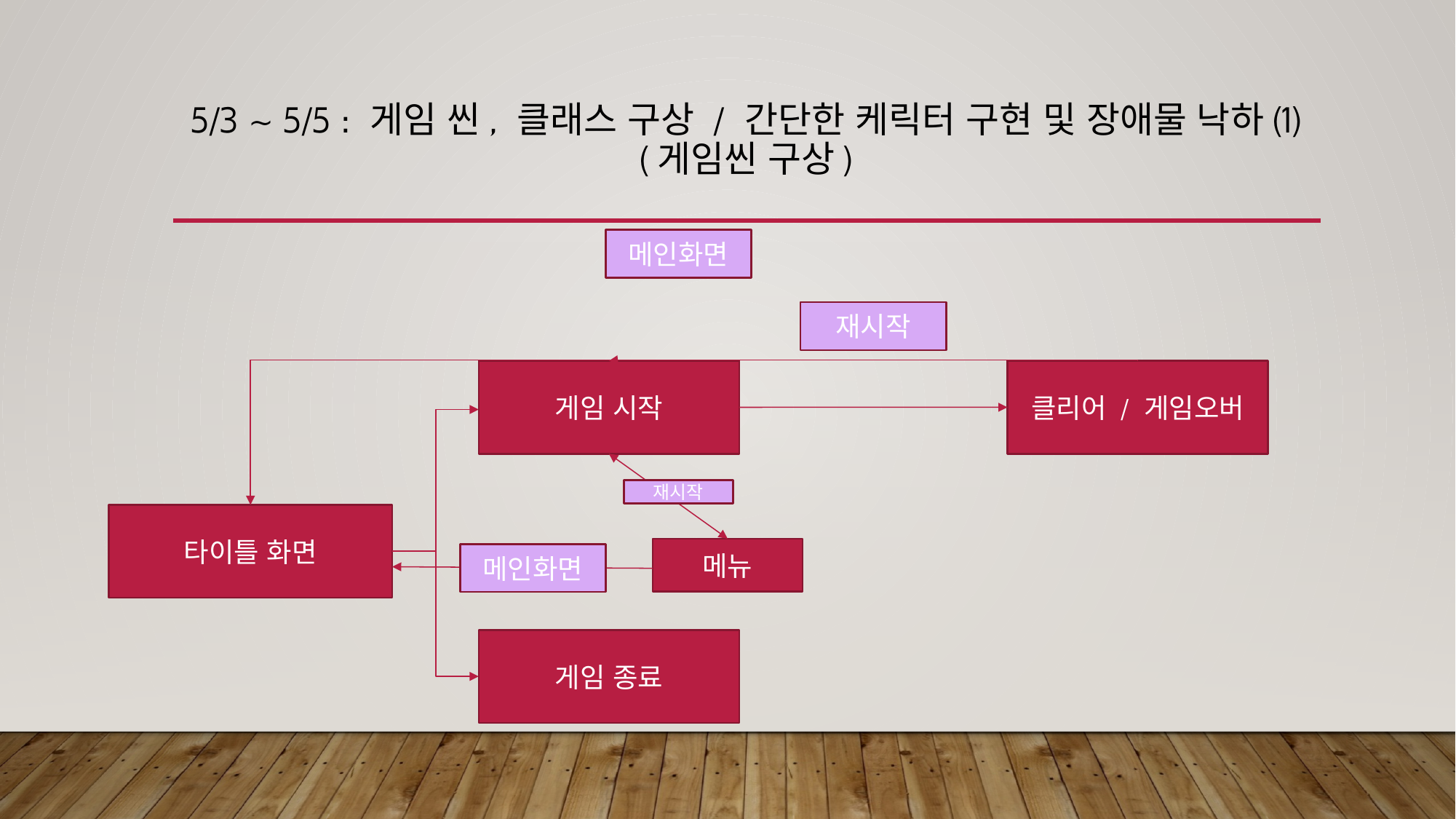

# 5/3 ~ 5/5 : 게임 씬, 클래스 구상 / 간단한 케릭터 구현 및 장애물 낙하(1) (게임씬 구상)
메인화면
재시작
게임 시작
클리어 / 게임오버
재시작
타이틀 화면
메뉴
메인화면
게임 종료